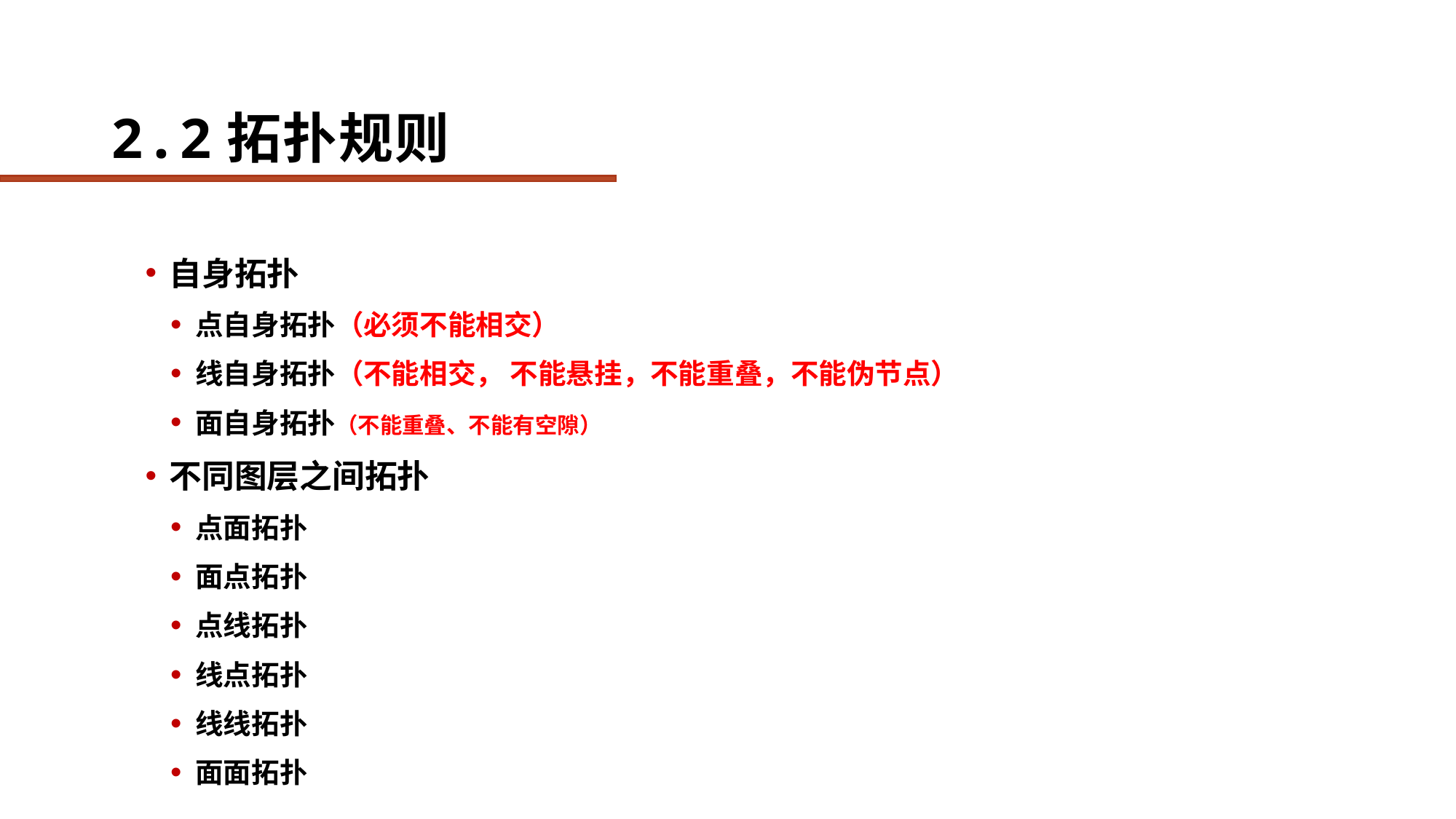

# 2.2拓扑规则
自身拓扑
点自身拓扑（必须不能相交）
线自身拓扑（不能相交， 不能悬挂，不能重叠，不能伪节点）
面自身拓扑（不能重叠、不能有空隙）
不同图层之间拓扑
点面拓扑
面点拓扑
点线拓扑
线点拓扑
线线拓扑
面面拓扑